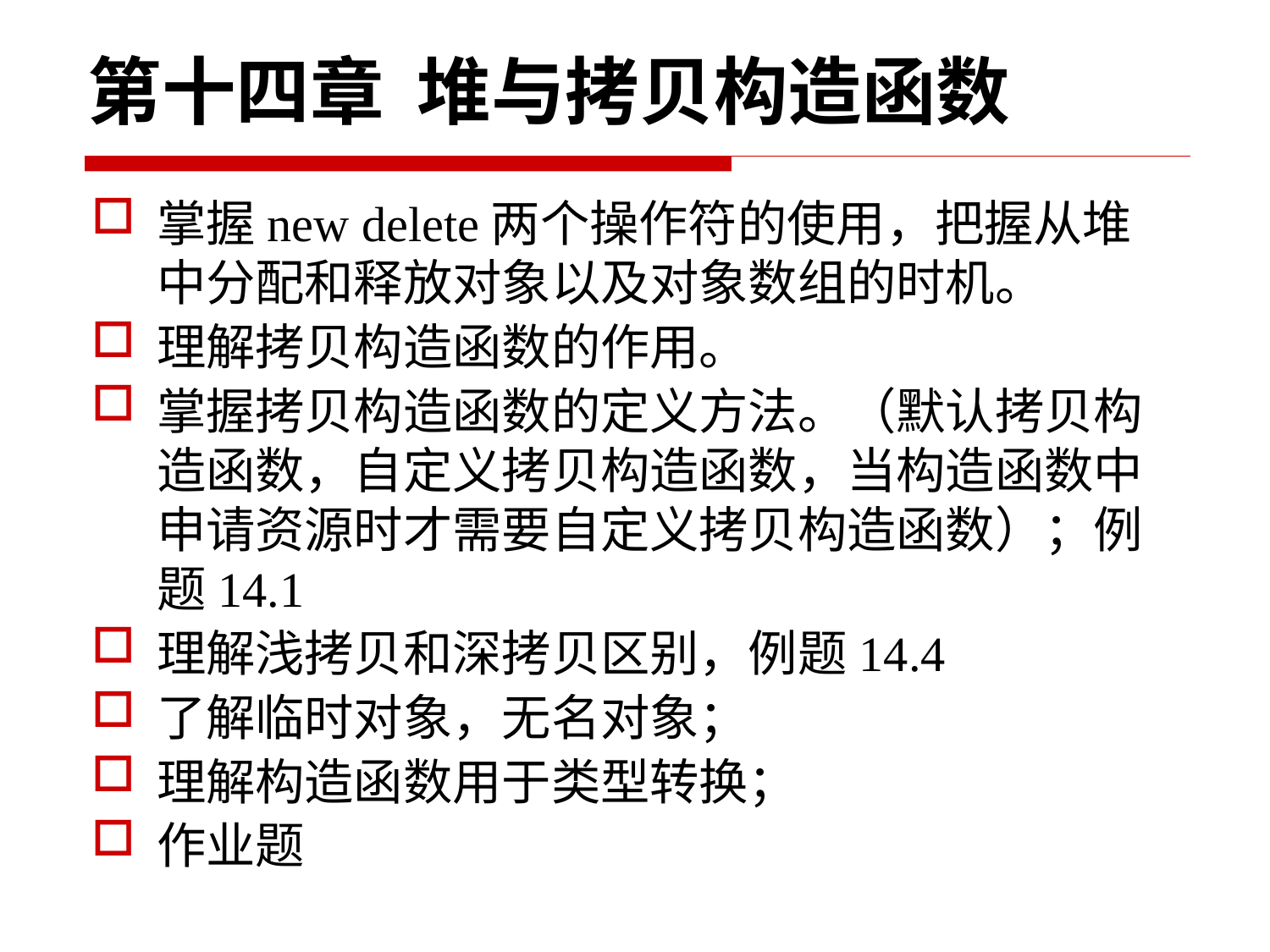

# 第十四章  堆与拷贝构造函数
掌握new delete两个操作符的使用，把握从堆中分配和释放对象以及对象数组的时机。
理解拷贝构造函数的作用。
掌握拷贝构造函数的定义方法。（默认拷贝构造函数，自定义拷贝构造函数，当构造函数中申请资源时才需要自定义拷贝构造函数）；例题14.1
理解浅拷贝和深拷贝区别，例题14.4
了解临时对象，无名对象；
理解构造函数用于类型转换；
作业题